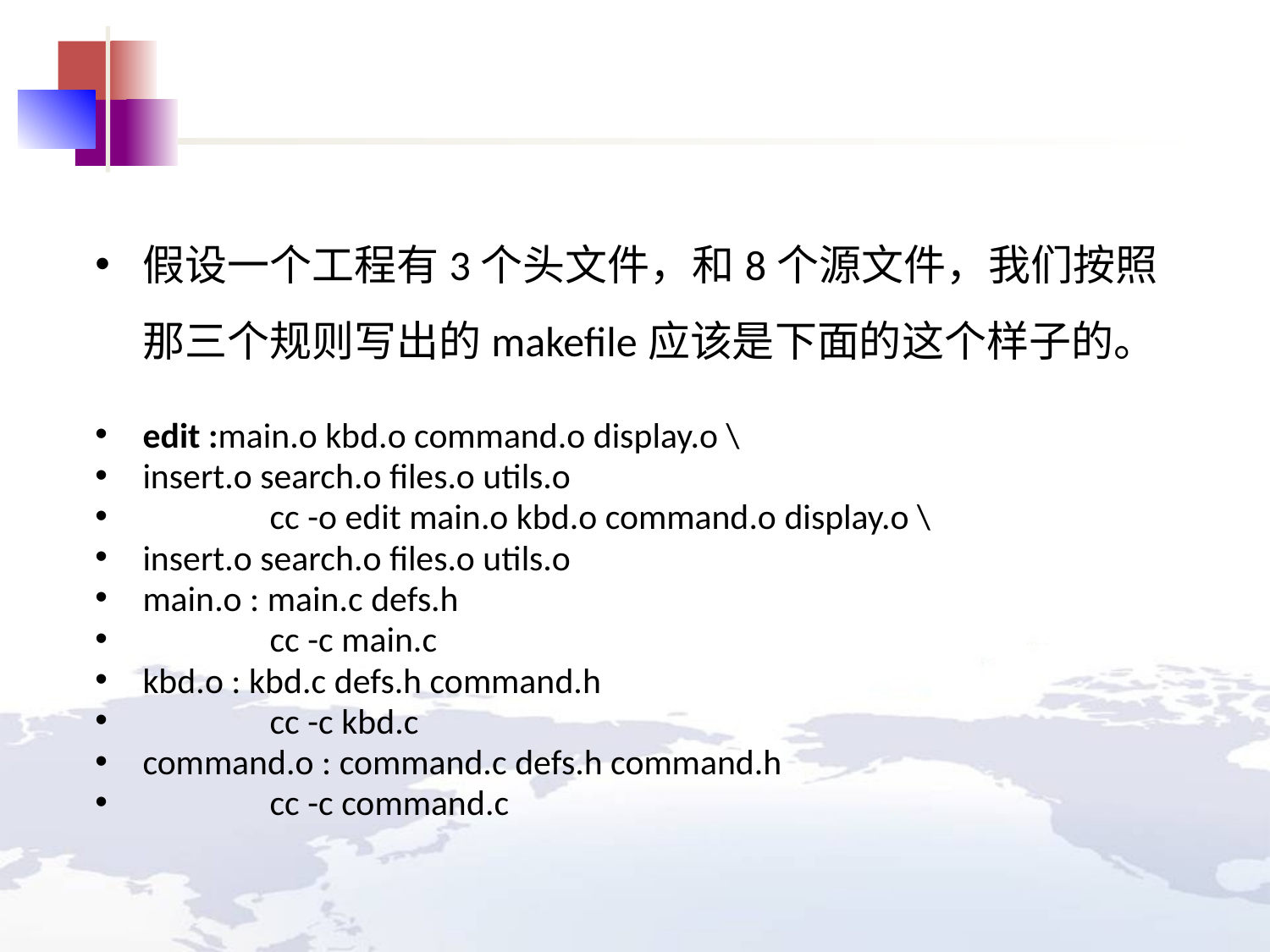

假设一个工程有3个头文件，和8个源文件，我们按照那三个规则写出的makefile应该是下面的这个样子的。

edit :main.o kbd.o command.o display.o \
insert.o search.o files.o utils.o
 	cc -o edit main.o kbd.o command.o display.o \
insert.o search.o files.o utils.o
main.o : main.c defs.h
 	cc -c main.c
kbd.o : kbd.c defs.h command.h
 	cc -c kbd.c
command.o : command.c defs.h command.h
 	cc -c command.c